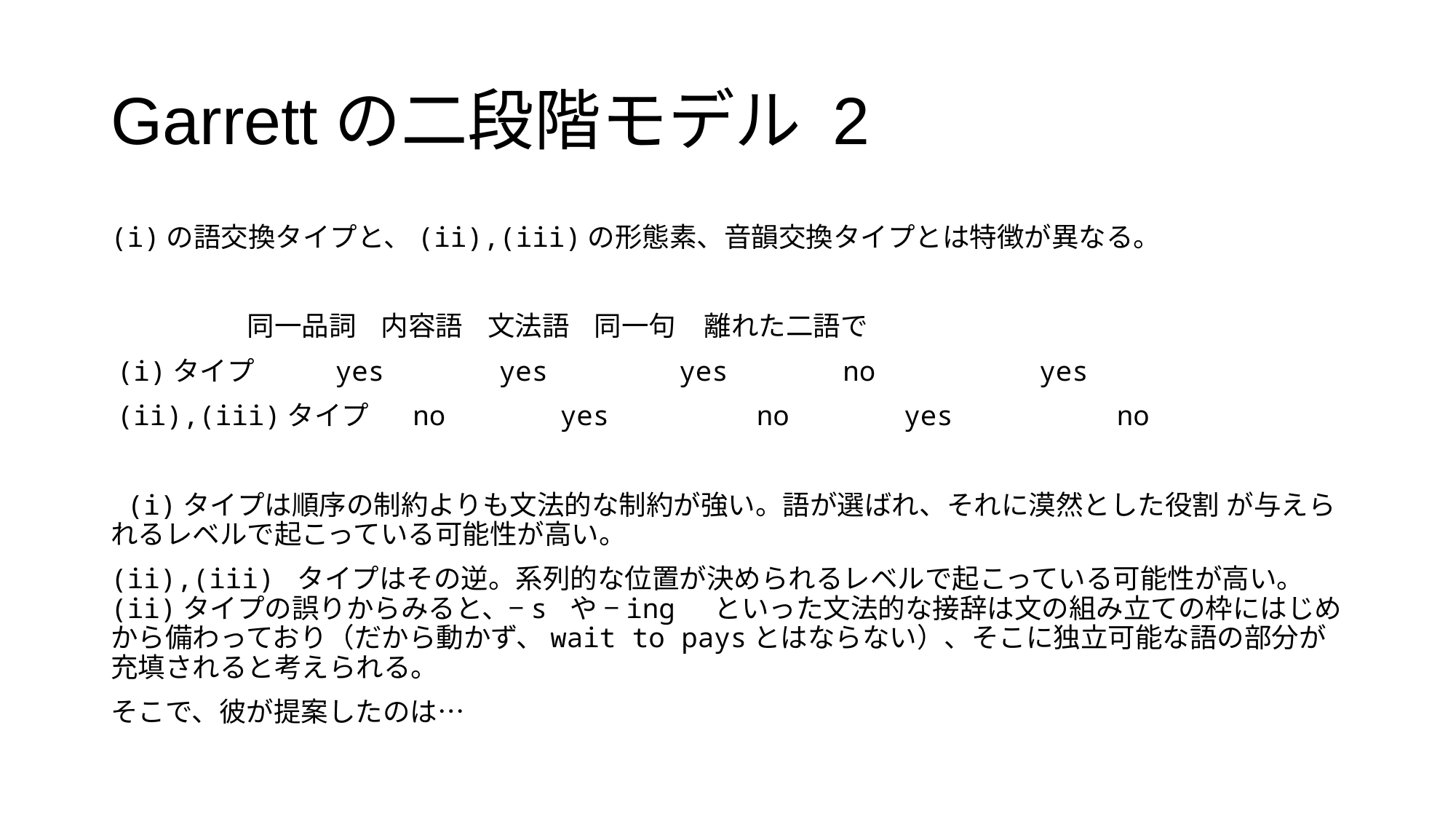

# Garrettの二段階モデル 2
(i)の語交換タイプと、(ii),(iii)の形態素、音韻交換タイプとは特徴が異なる。

                     同一品詞    内容語    文法語    同一句    離れた二語で
(i)タイプ            yes       yes        yes       no          yes
(ii),(iii)タイプ      no       yes         no       yes          no

 (i)タイプは順序の制約よりも文法的な制約が強い。語が選ばれ、それに漠然とした役割 が与えられるレベルで起こっている可能性が高い。
(ii),(iii) タイプはその逆。系列的な位置が決められるレベルで起こっている可能性が高い。(ii)タイプの誤りからみると、−s や −ing  といった文法的な接辞は文の組み立ての枠にはじめから備わっており（だから動かず、wait to paysとはならない）、そこに独立可能な語の部分が充填されると考えられる。
そこで、彼が提案したのは…